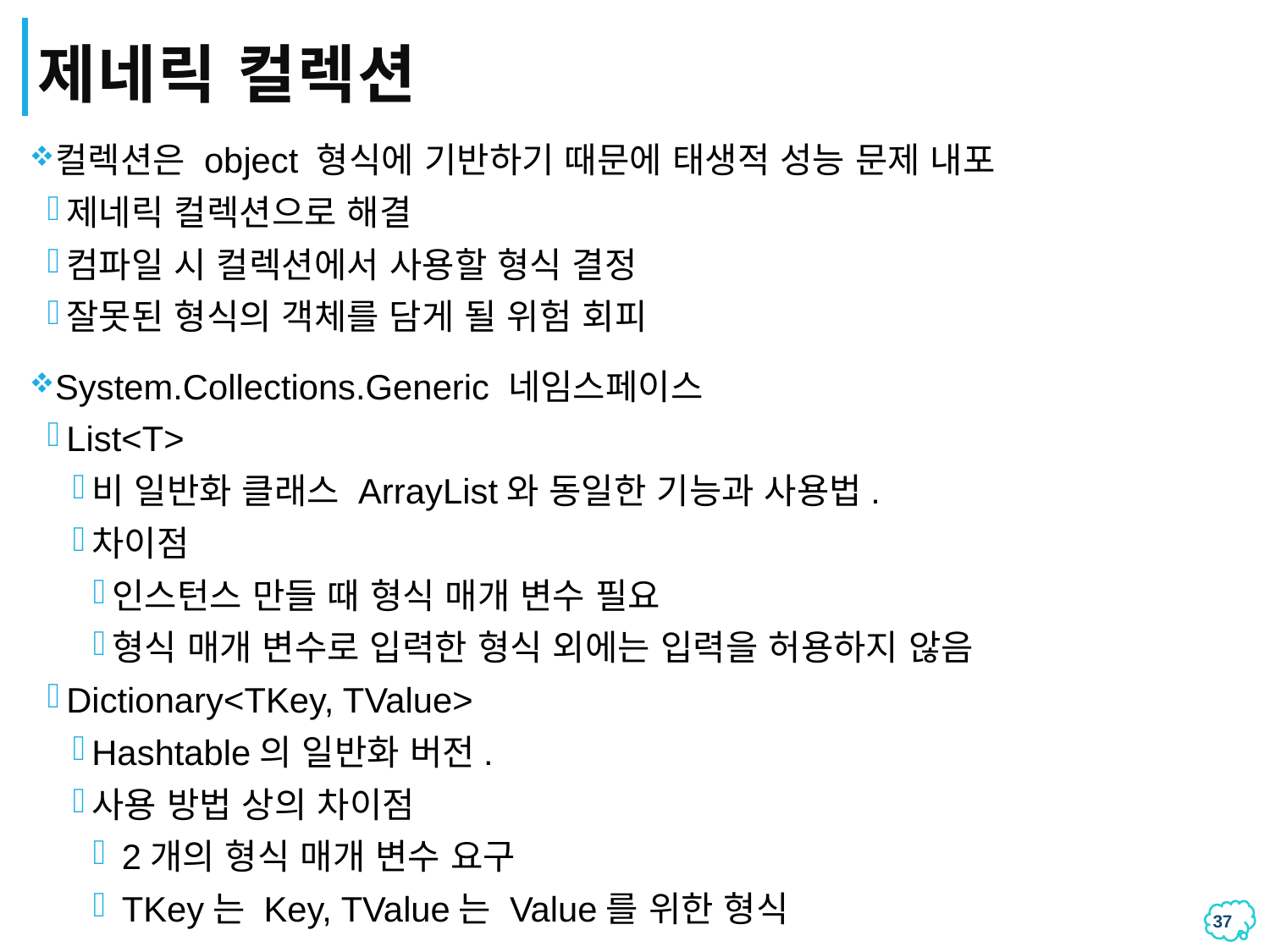

# 제네릭 컬렉션
컬렉션은 object 형식에 기반하기 때문에 태생적 성능 문제 내포
제네릭 컬렉션으로 해결
컴파일 시 컬렉션에서 사용할 형식 결정
잘못된 형식의 객체를 담게 될 위험 회피
System.Collections.Generic 네임스페이스
List<T>
비 일반화 클래스 ArrayList와 동일한 기능과 사용법.
차이점
인스턴스 만들 때 형식 매개 변수 필요
형식 매개 변수로 입력한 형식 외에는 입력을 허용하지 않음
Dictionary<TKey, TValue>
Hashtable의 일반화 버전.
사용 방법 상의 차이점
 2개의 형식 매개 변수 요구
 TKey는 Key, TValue는 Value를 위한 형식

37